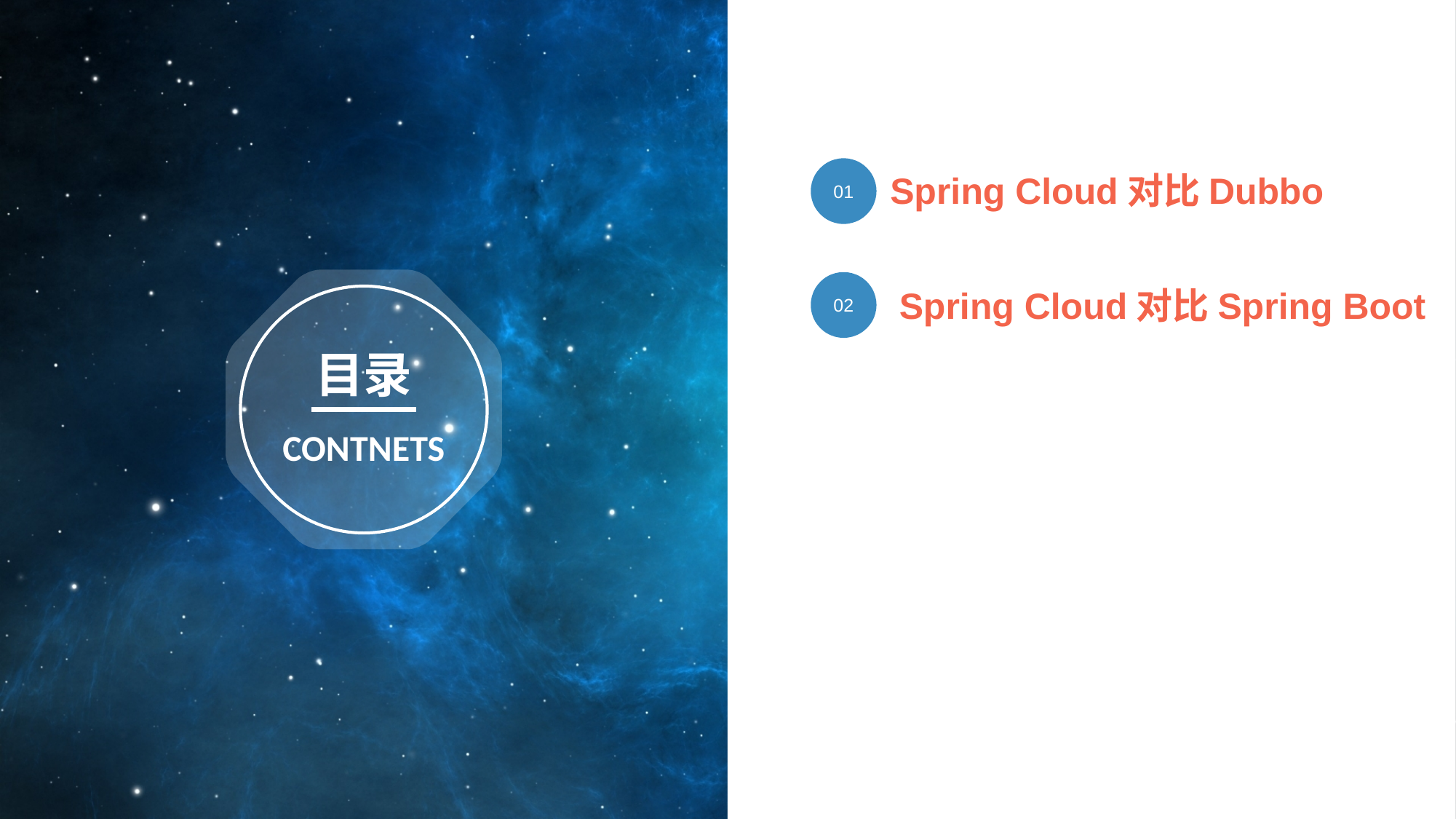

01
Spring Cloud对比Dubbo

02
Spring Cloud对比Spring Boot

目录
CONTNETS